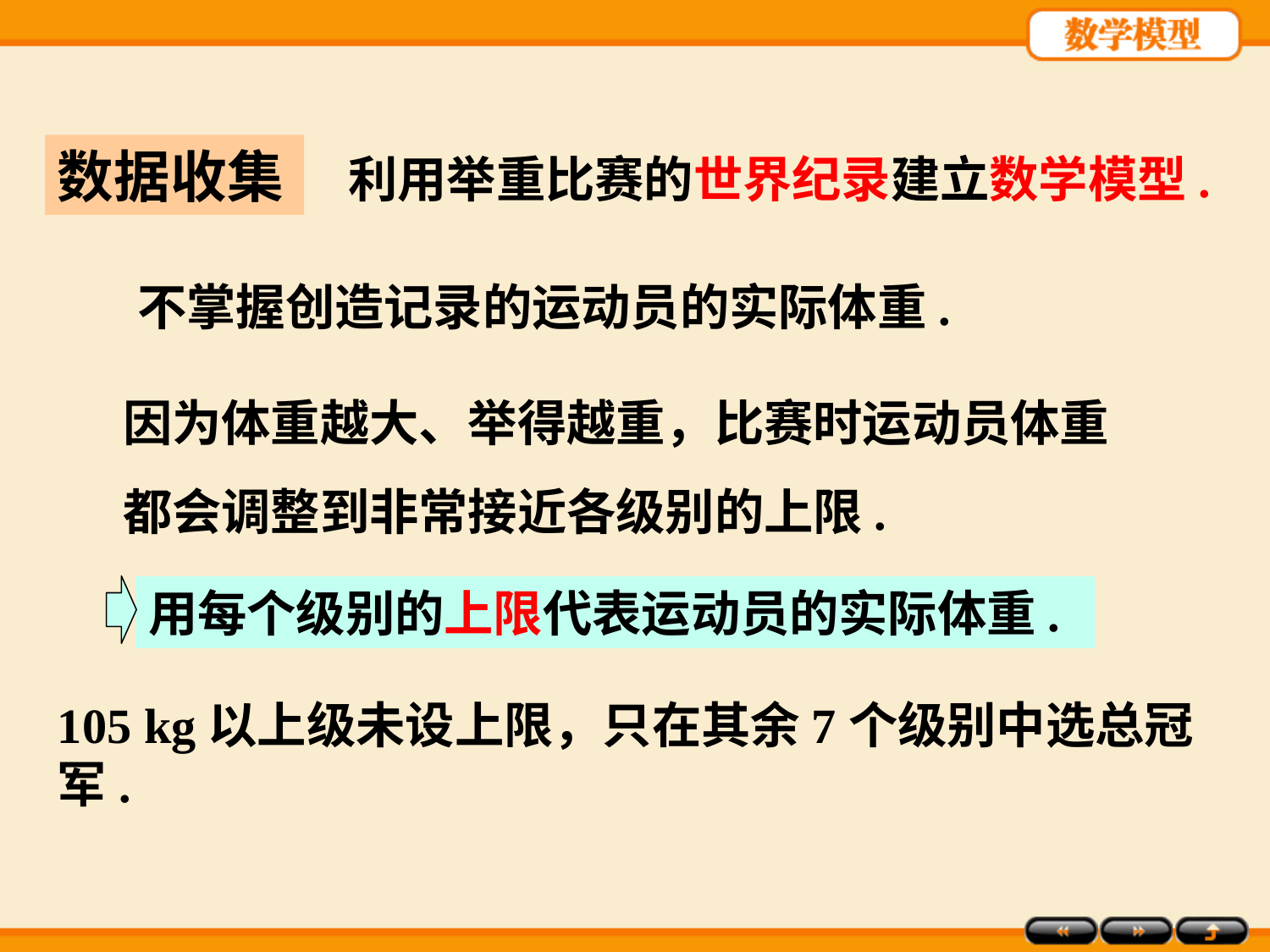

数据收集
利用举重比赛的世界纪录建立数学模型.
不掌握创造记录的运动员的实际体重.
因为体重越大、举得越重，比赛时运动员体重都会调整到非常接近各级别的上限.

用每个级别的上限代表运动员的实际体重.
105 kg以上级未设上限，只在其余7个级别中选总冠军.